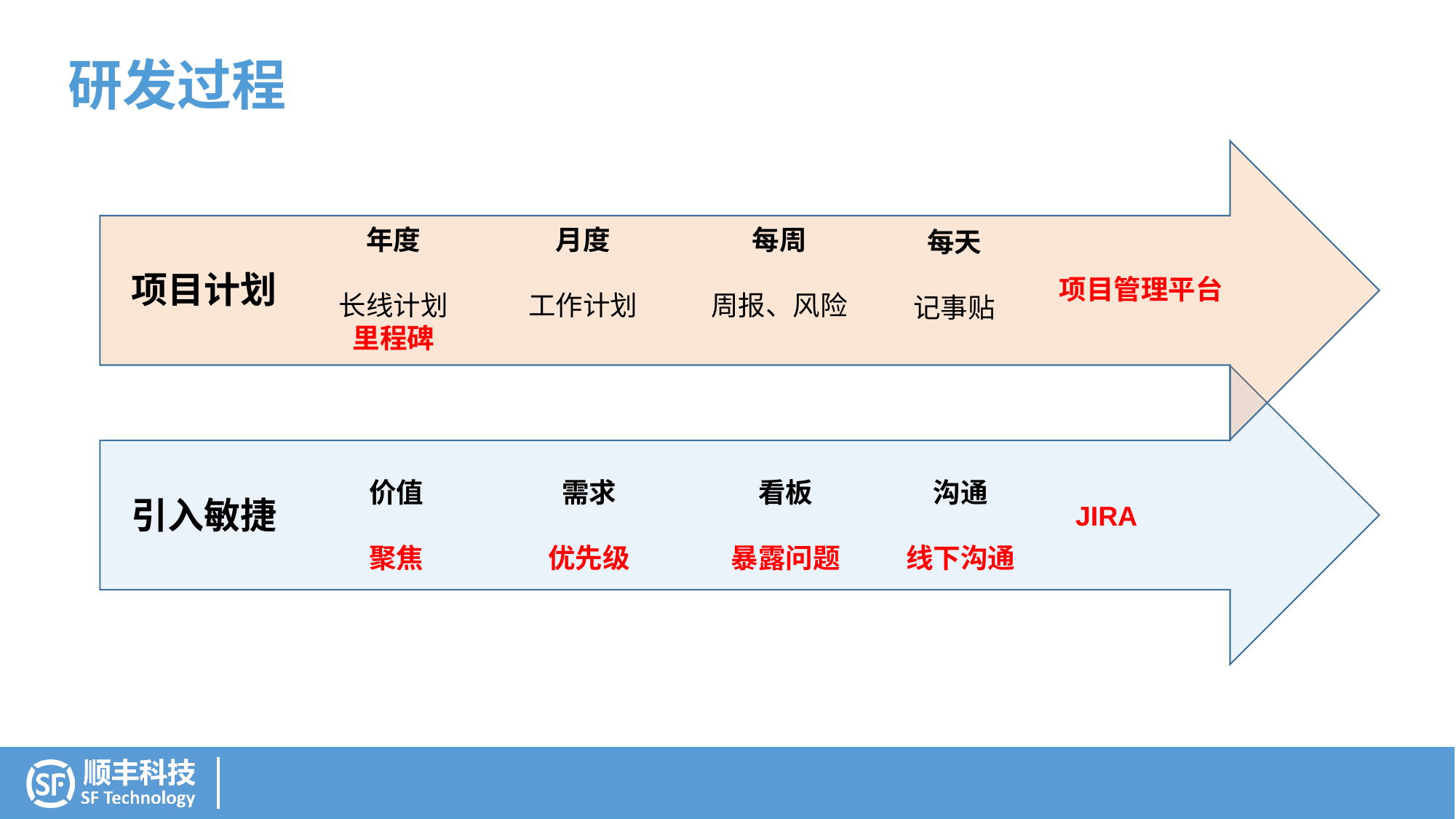

研发过程

年度

长线计划
里程碑
月度

工作计划
每周

周报、风险
每天

记事贴
项目计划
项目管理平台

需求

优先级
看板

暴露问题
价值

聚焦
沟通

线下沟通
引入敏捷
JIRA